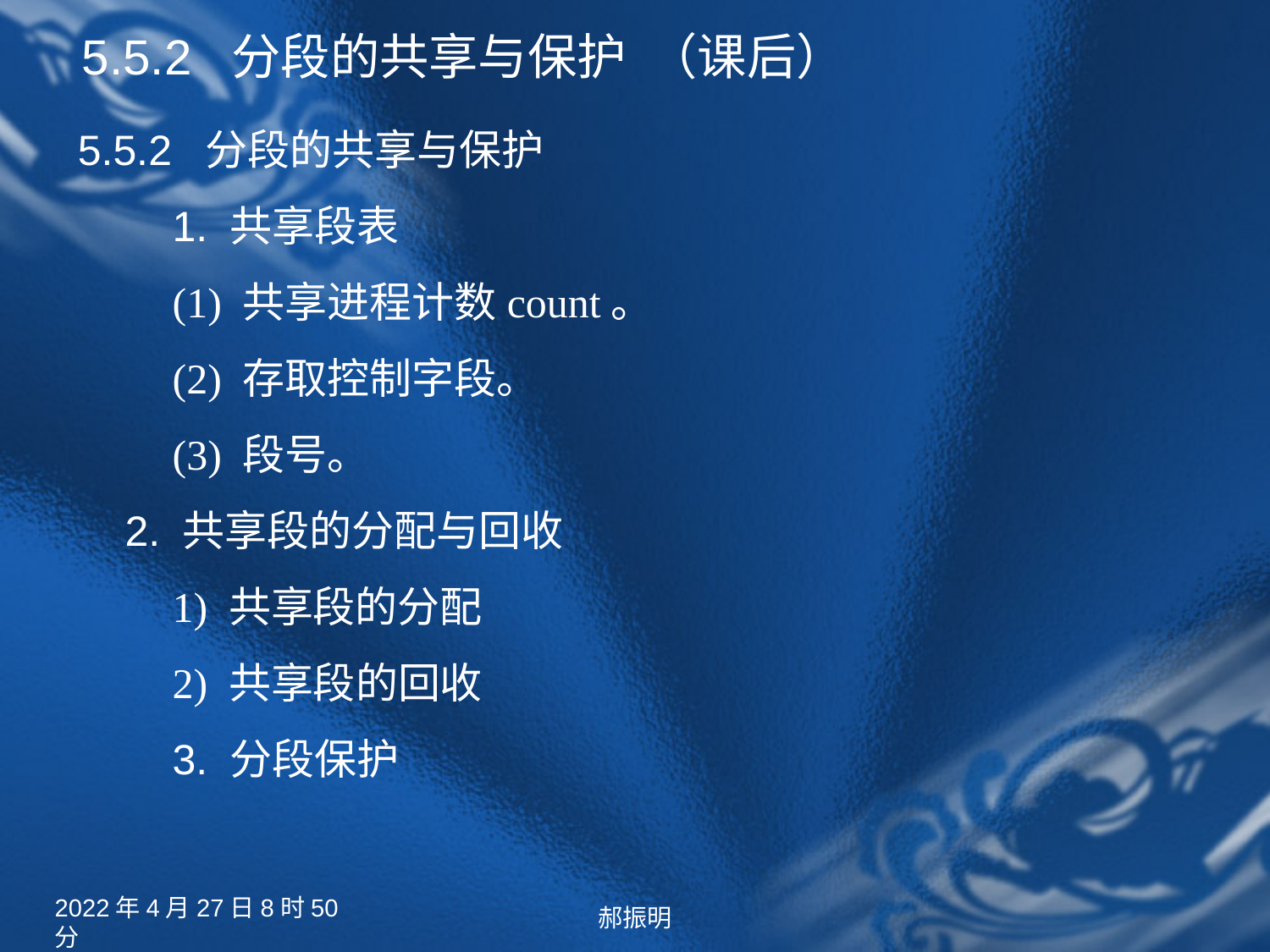

# 5.5.2  分段的共享与保护  （课后）
5.5.2  分段的共享与保护
　　1. 共享段表
　　(1) 共享进程计数count。
　　(2) 存取控制字段。
　　(3) 段号。
    2. 共享段的分配与回收
　　1) 共享段的分配
　　2) 共享段的回收
　　3. 分段保护
2022年4月27日8时50分
郝振明